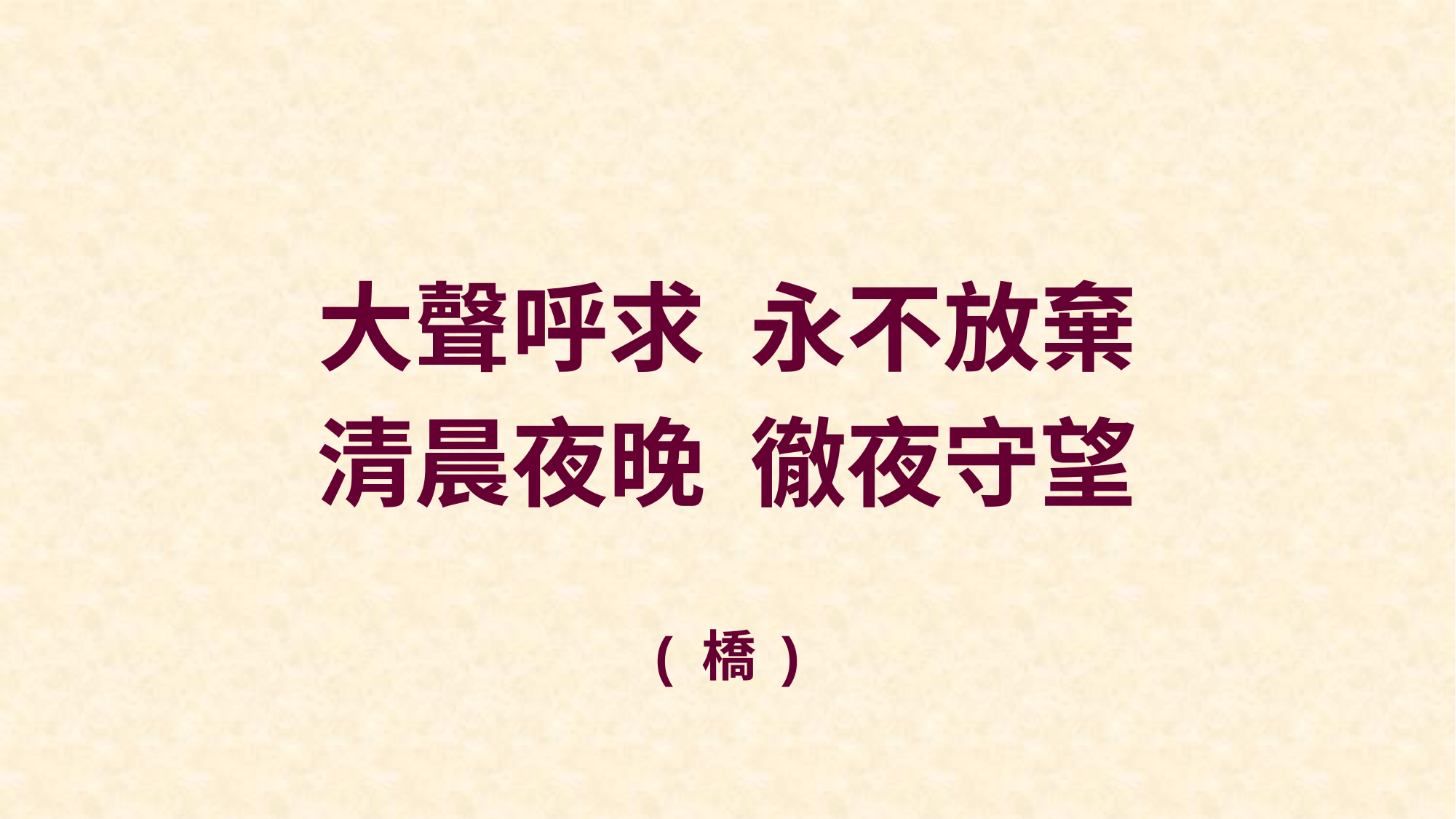

大聲呼求  永不放棄
清晨夜晚  徹夜守望
( 橋 )